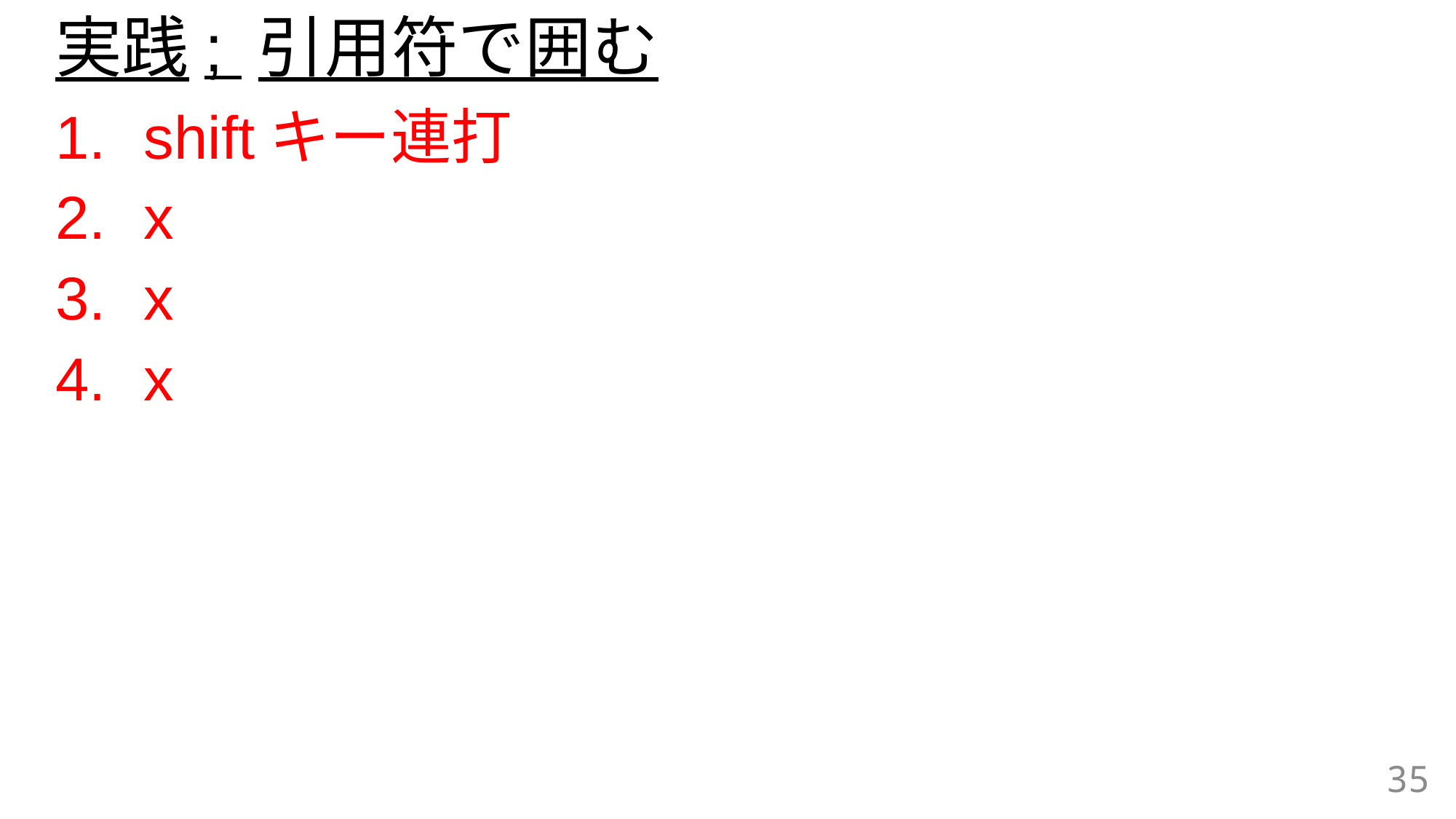

# 実践; 引用符で囲む
shiftキー連打
x
x
x
35